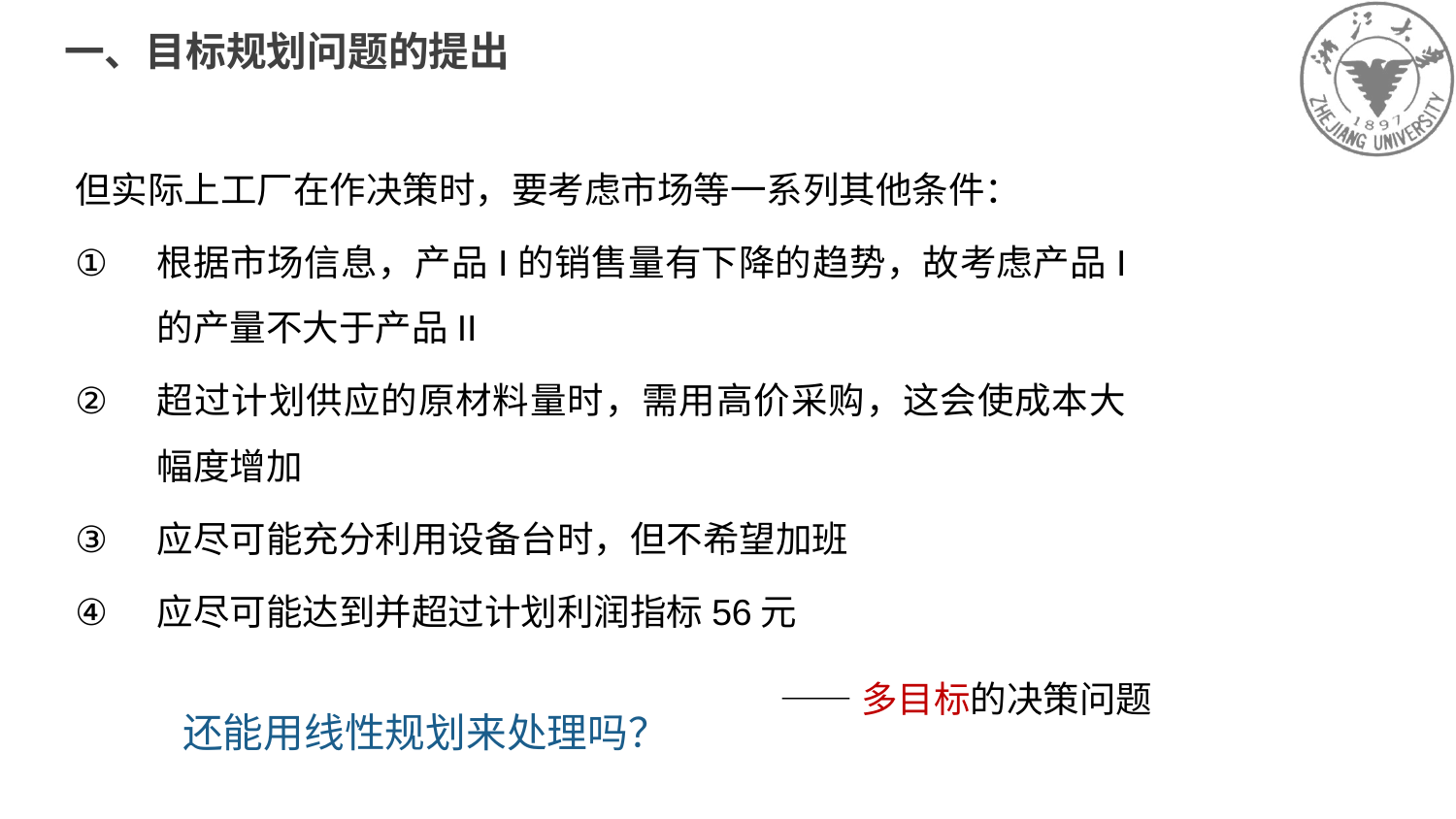

一、目标规划问题的提出
但实际上工厂在作决策时，要考虑市场等一系列其他条件：
根据市场信息，产品I的销售量有下降的趋势，故考虑产品I 的产量不大于产品II
超过计划供应的原材料量时，需用高价采购，这会使成本大幅度增加
应尽可能充分利用设备台时，但不希望加班
应尽可能达到并超过计划利润指标56元
——多目标的决策问题
还能用线性规划来处理吗？